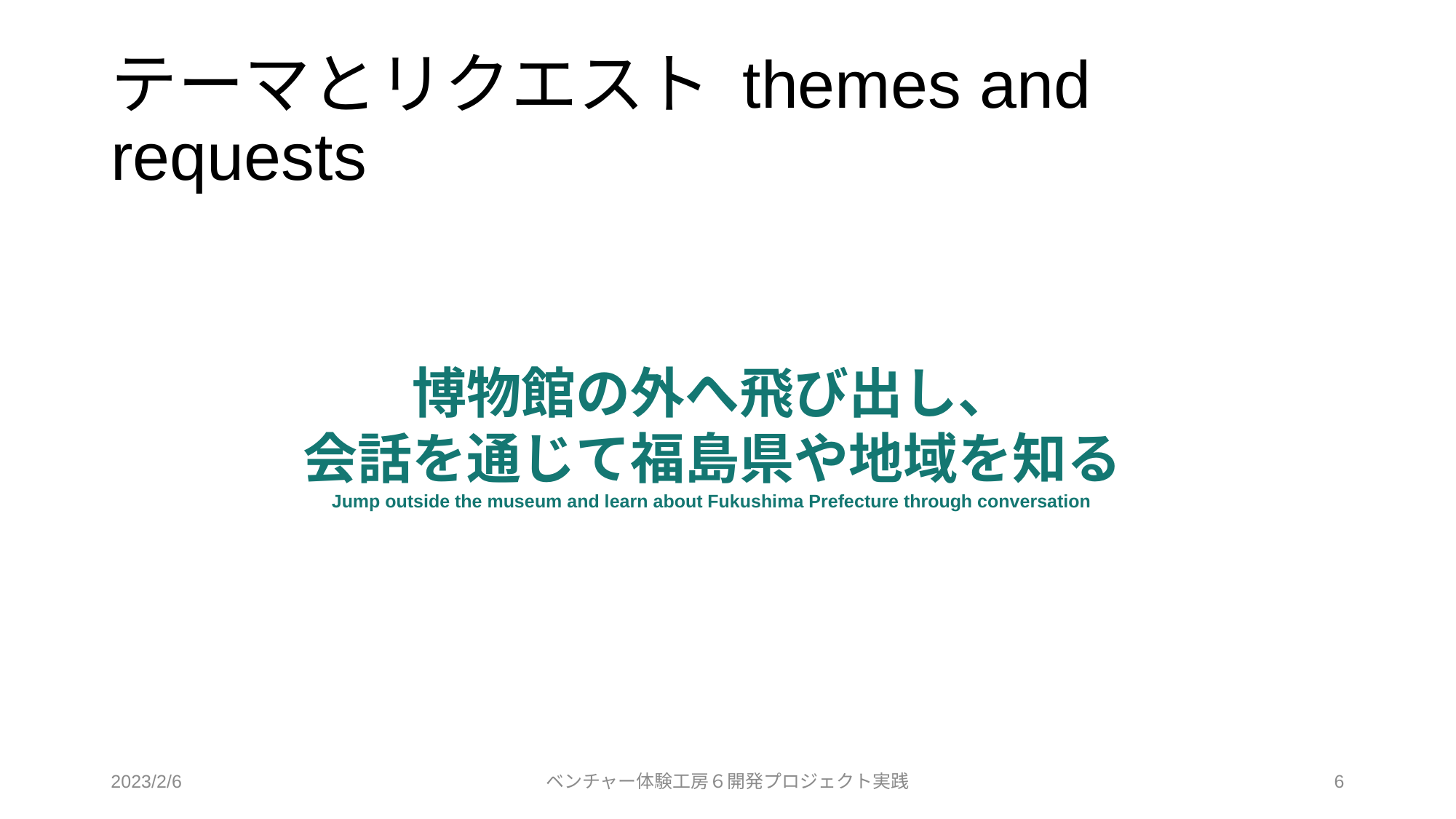

# テーマとリクエスト themes and requests
博物館の外へ飛び出し、
会話を通じて福島県や地域を知る
Jump outside the museum and learn about Fukushima Prefecture through conversation
2023/2/6
ベンチャー体験工房６開発プロジェクト実践
6